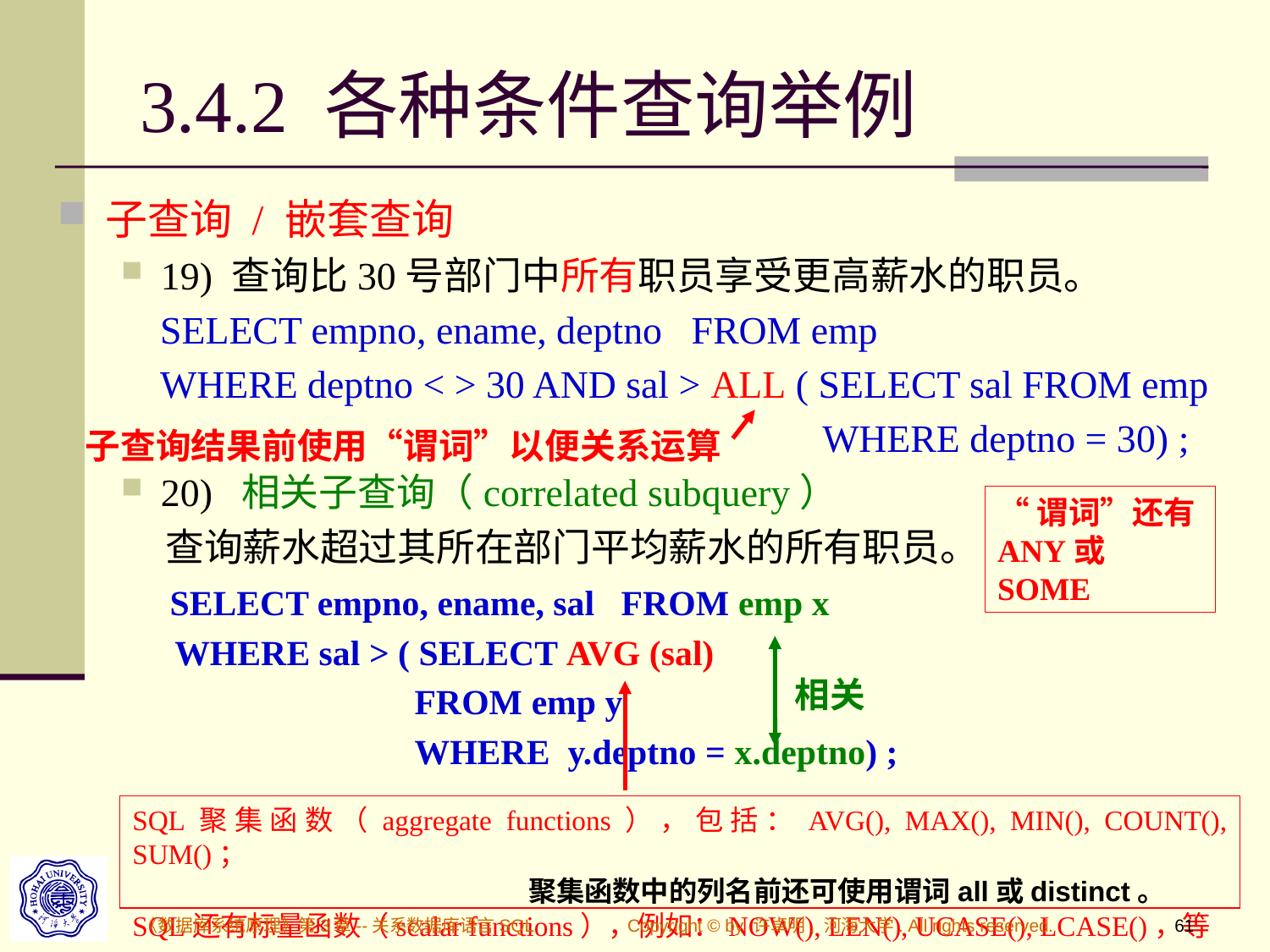

# 3.4.2 各种条件查询举例
子查询 / 嵌套查询
19) 查询比30号部门中所有职员享受更高薪水的职员。
    SELECT empno, ename, deptno   FROM emp
    WHERE deptno < > 30 AND sal > ALL ( SELECT sal FROM emp
                                                                        WHERE deptno = 30) ;
20)  相关子查询（correlated subquery）
    查询薪水超过其所在部门平均薪水的所有职员。
     SELECT empno, ename, sal   FROM emp x
      WHERE sal > ( SELECT AVG (sal)
                                 FROM emp y
                                 WHERE  y.deptno = x.deptno) ;

子查询结果前使用“谓词”以便关系运算
“谓词”还有ANY或SOME

相关

SQL聚集函数（aggregate functions），包括：AVG(), MAX(), MIN(), COUNT(), SUM()；
                                                      聚集函数中的列名前还可使用谓词all或distinct。
SQL还有标量函数（scalar functions），例如：NOW(), LEN(), UCASE(), LCASE()，等
《数据库系统原理》第3章--关系数据库语言SQL
Copyright © by 许卓明, 河海大学. All rights reserved.
61